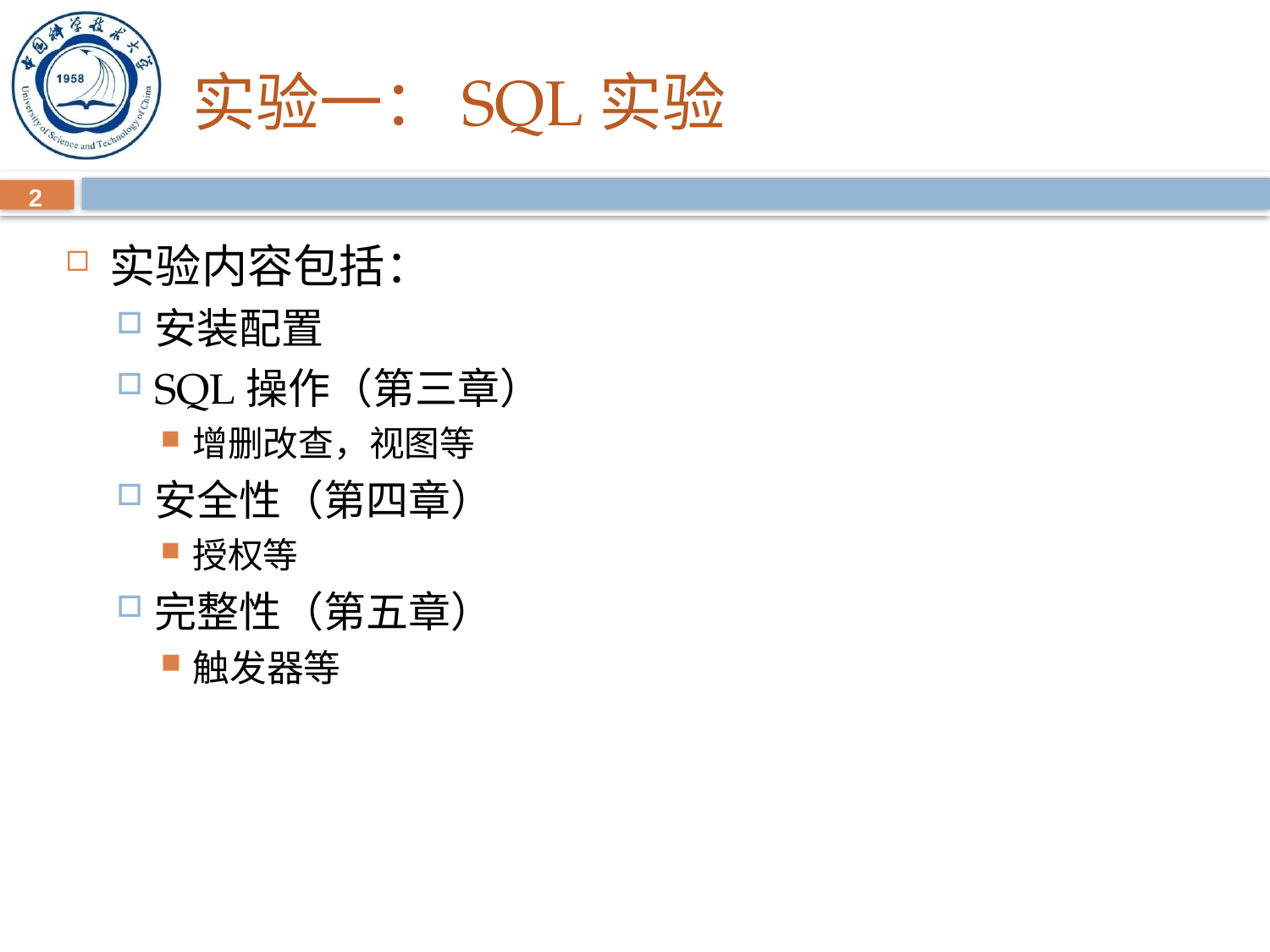

# 实验一：SQL实验
2
实验内容包括：
安装配置
SQL操作（第三章）
增删改查，视图等
安全性（第四章）
授权等
完整性（第五章）
触发器等